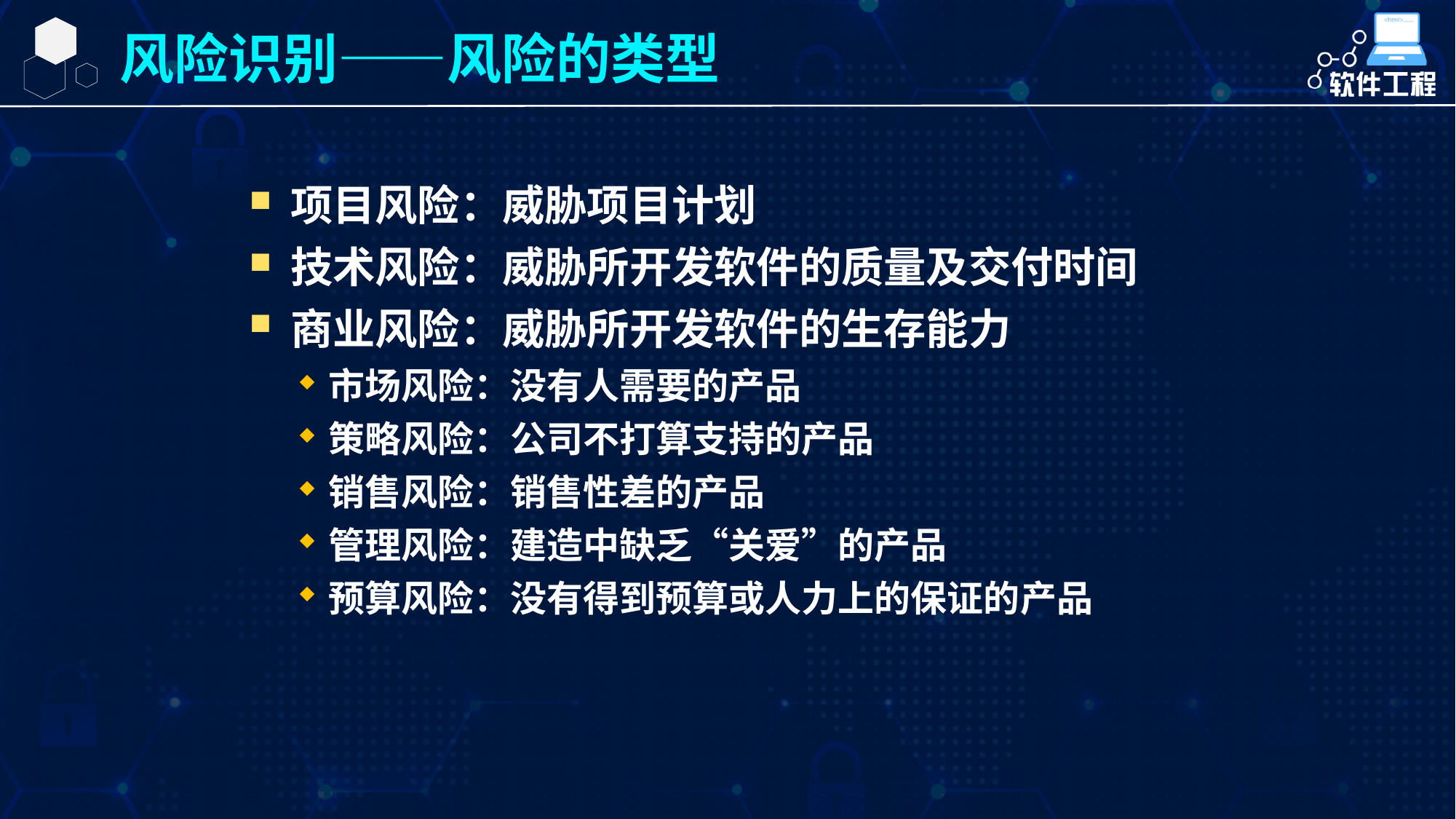

风险识别——风险的类型
项目风险：威胁项目计划
技术风险：威胁所开发软件的质量及交付时间
商业风险：威胁所开发软件的生存能力
市场风险：没有人需要的产品
策略风险：公司不打算支持的产品
销售风险：销售性差的产品
管理风险：建造中缺乏“关爱”的产品
预算风险：没有得到预算或人力上的保证的产品